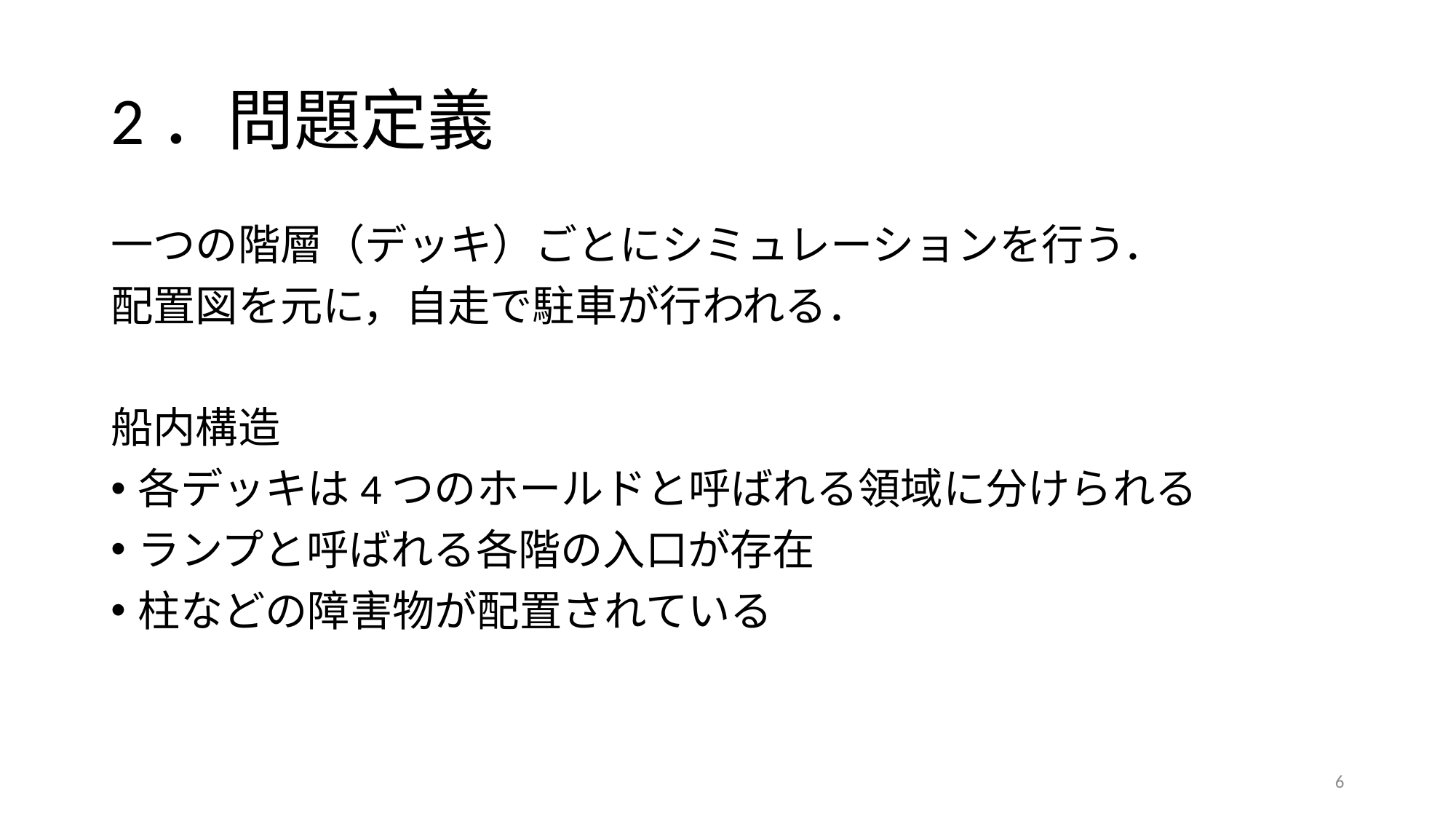

# 2．問題定義
一つの階層（デッキ）ごとにシミュレーションを行う．
配置図を元に，自走で駐車が行われる．

船内構造
各デッキは4つのホールドと呼ばれる領域に分けられる
ランプと呼ばれる各階の入口が存在
柱などの障害物が配置されている

6